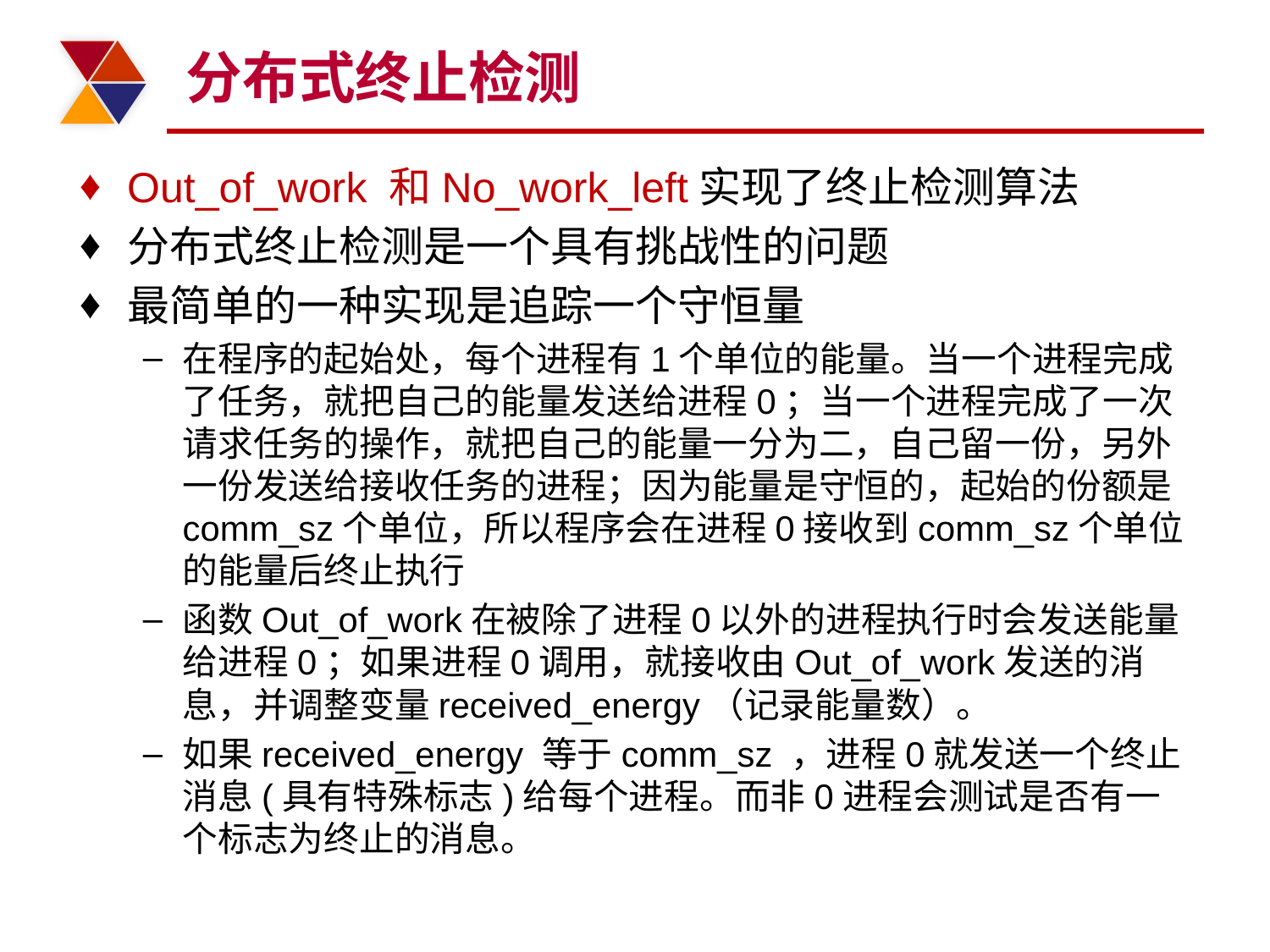

# 分布式终止检测
Out_of_work 和No_work_left实现了终止检测算法
分布式终止检测是一个具有挑战性的问题
最简单的一种实现是追踪一个守恒量
在程序的起始处，每个进程有1个单位的能量。当一个进程完成了任务，就把自己的能量发送给进程0；当一个进程完成了一次请求任务的操作，就把自己的能量一分为二，自己留一份，另外一份发送给接收任务的进程；因为能量是守恒的，起始的份额是comm_sz个单位，所以程序会在进程0接收到comm_sz个单位的能量后终止执行
函数Out_of_work在被除了进程0以外的进程执行时会发送能量给进程0；如果进程0调用，就接收由Out_of_work发送的消息，并调整变量received_energy（记录能量数）。
如果received_energy 等于comm_sz ，进程0就发送一个终止消息(具有特殊标志)给每个进程。而非0进程会测试是否有一个标志为终止的消息。